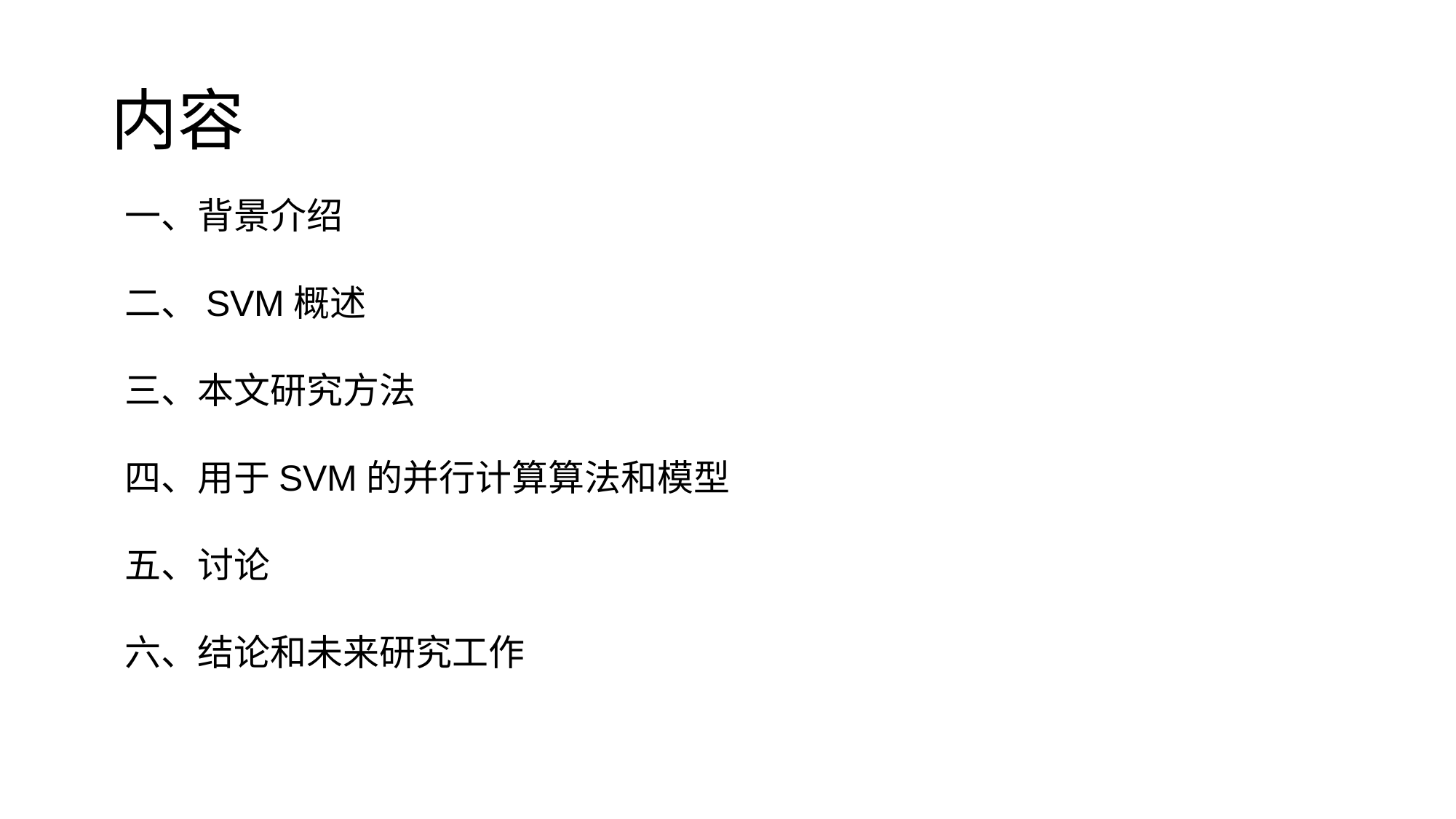

# 内容
一、背景介绍

二、SVM概述

三、本文研究方法

四、用于SVM的并行计算算法和模型

五、讨论

六、结论和未来研究工作